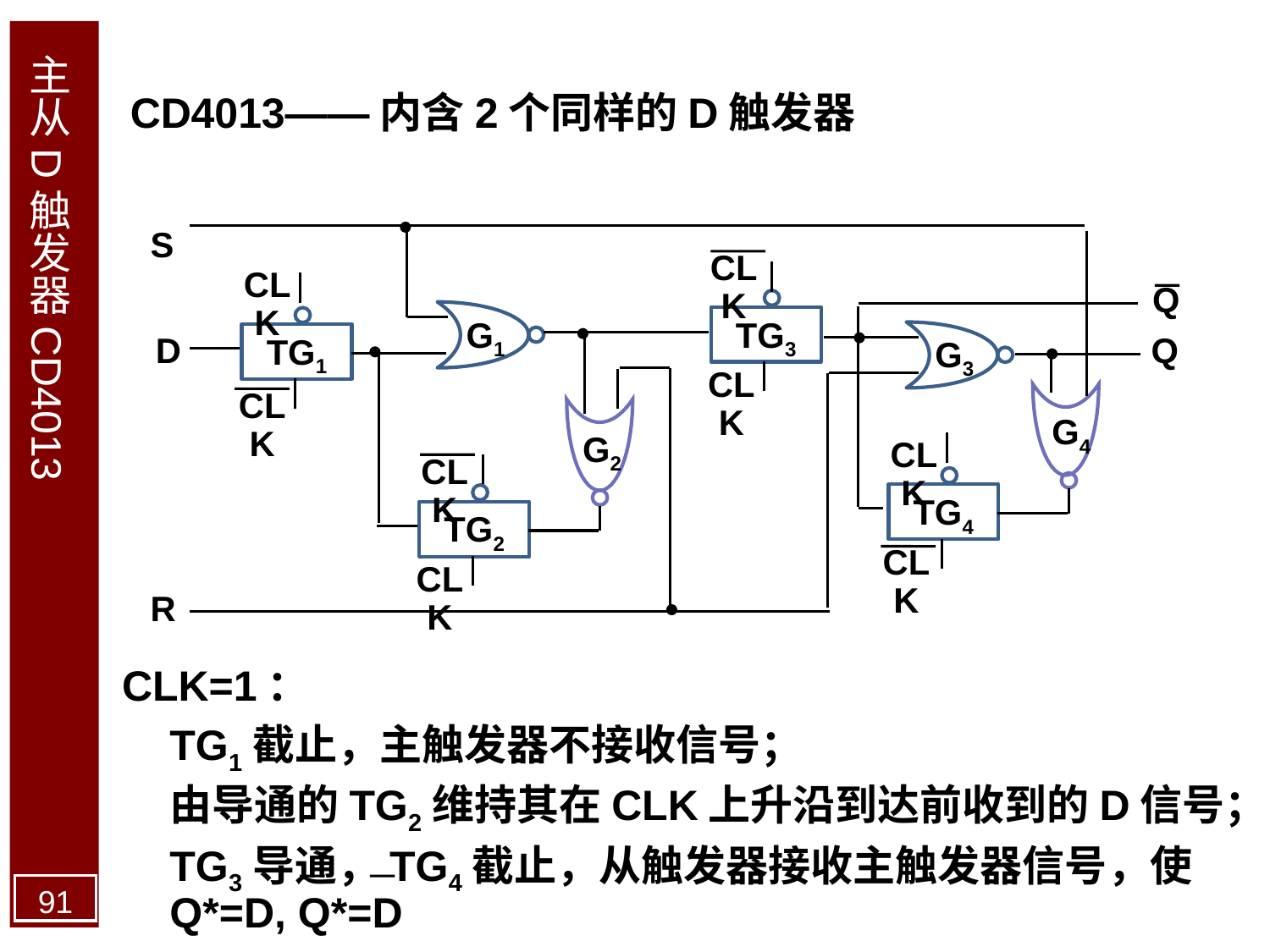

# 主从D触发器CD4013
CD4013——内含2个同样的D触发器
S

CLK

CLK
Q

G1

TG3

TG1
G3
D

Q

CLK
CLK

G4

G2
CLK
CLK

TG4

TG2
CLK

CLK
R

CLK=1：
	TG1截止，主触发器不接收信号；
	由导通的TG2维持其在CLK上升沿到达前收到的D信号；
	TG3导通，TG4截止，从触发器接收主触发器信号，使Q*=D, Q*=D

91